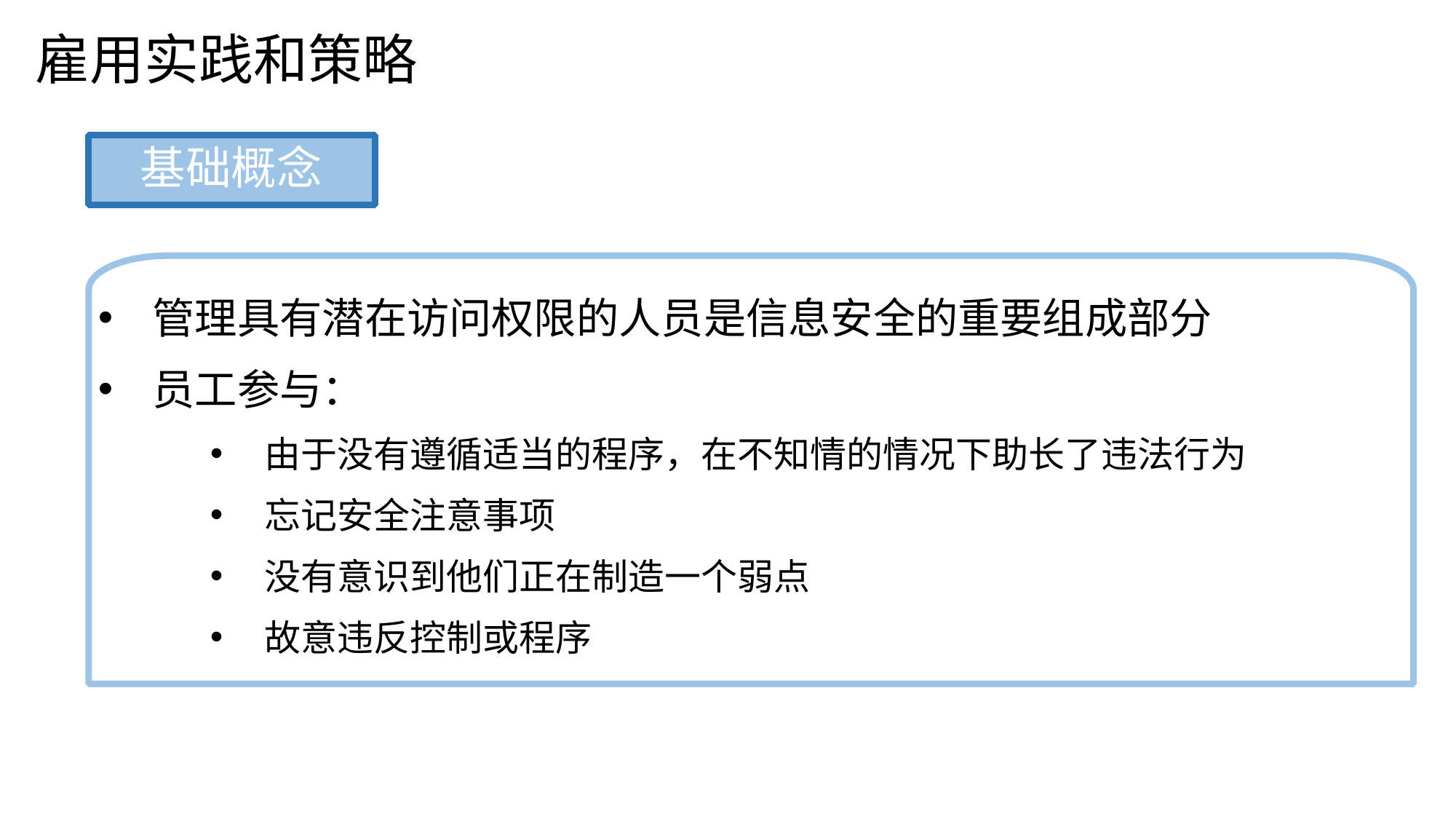

雇用实践和策略

基础概念
管理具有潜在访问权限的人员是信息安全的重要组成部分
员工参与：
由于没有遵循适当的程序，在不知情的情况下助长了违法行为
忘记安全注意事项
没有意识到他们正在制造一个弱点
故意违反控制或程序